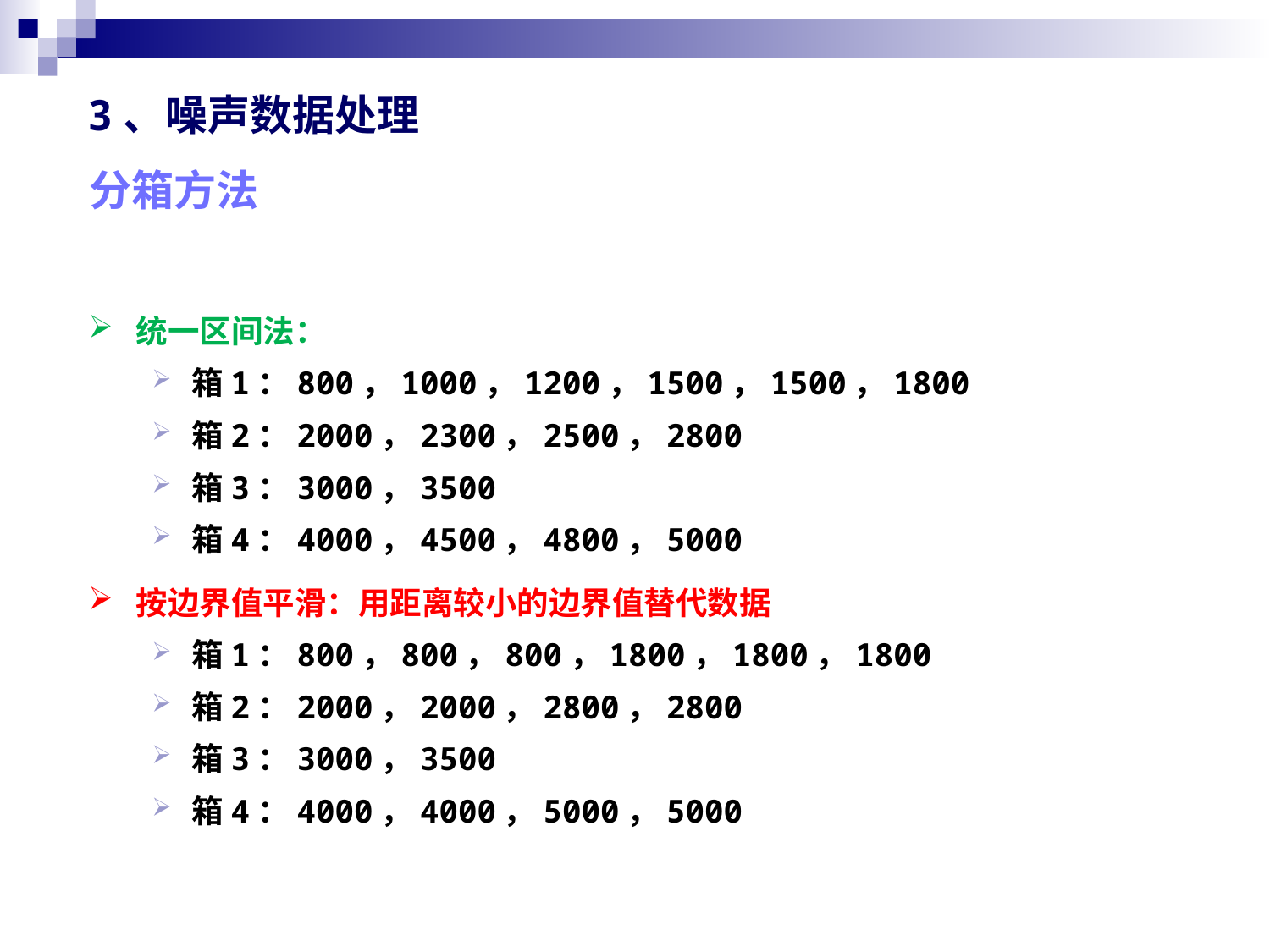

3、噪声数据处理
分箱方法
统一区间法：
箱1：800，1000，1200，1500，1500，1800
箱2：2000，2300，2500，2800
箱3：3000，3500
箱4：4000，4500，4800，5000
按边界值平滑：用距离较小的边界值替代数据
箱1：800，800，800，1800，1800，1800
箱2：2000，2000，2800，2800
箱3：3000，3500
箱4：4000，4000，5000，5000